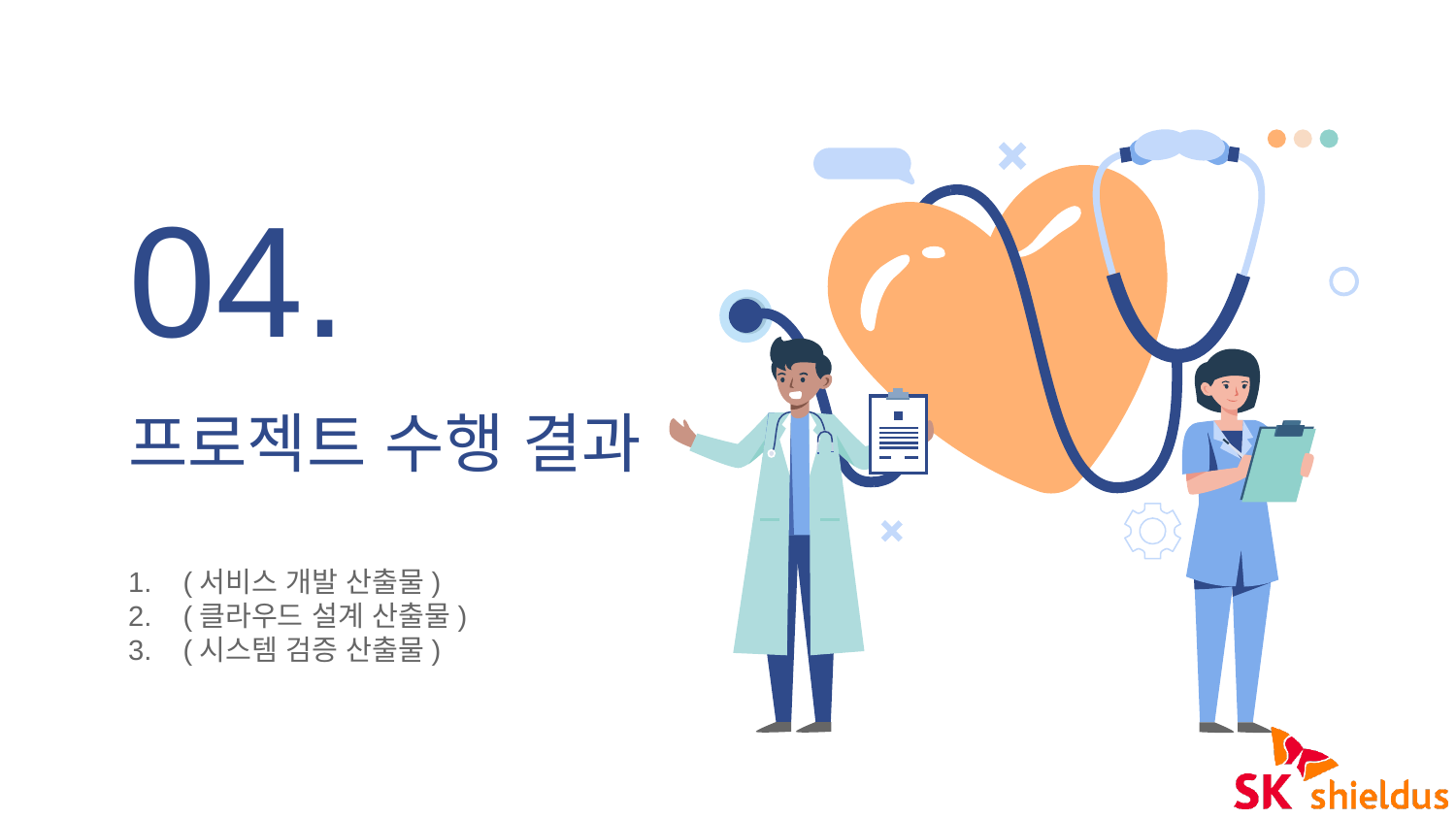

04.
# 프로젝트 수행 결과
(서비스 개발 산출물)
(클라우드 설계 산출물)
(시스템 검증 산출물)